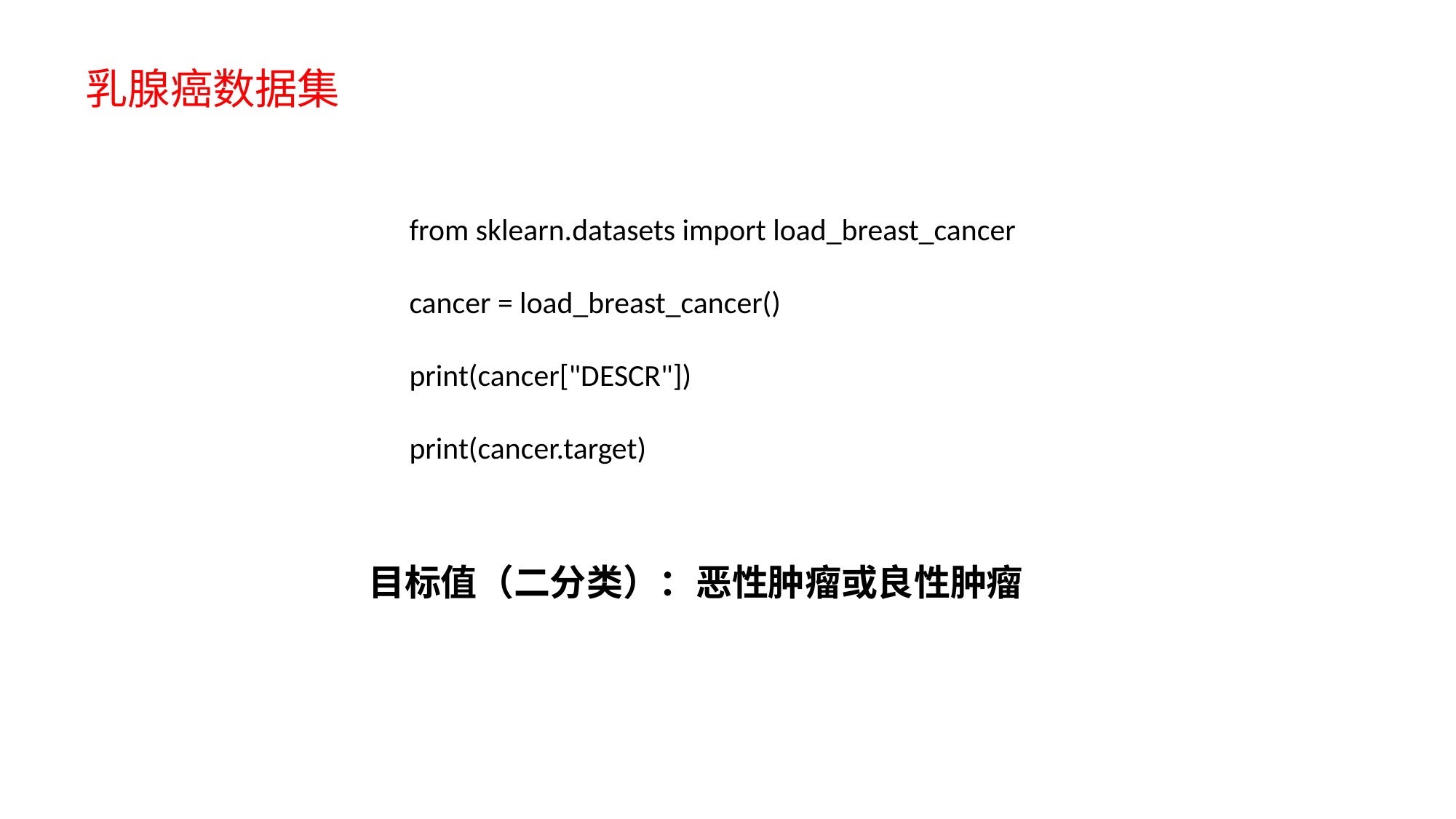

乳腺癌数据集
from sklearn.datasets import load_breast_cancer

cancer = load_breast_cancer()

print(cancer["DESCR"])

print(cancer.target)
目标值（二分类）：恶性肿瘤或良性肿瘤